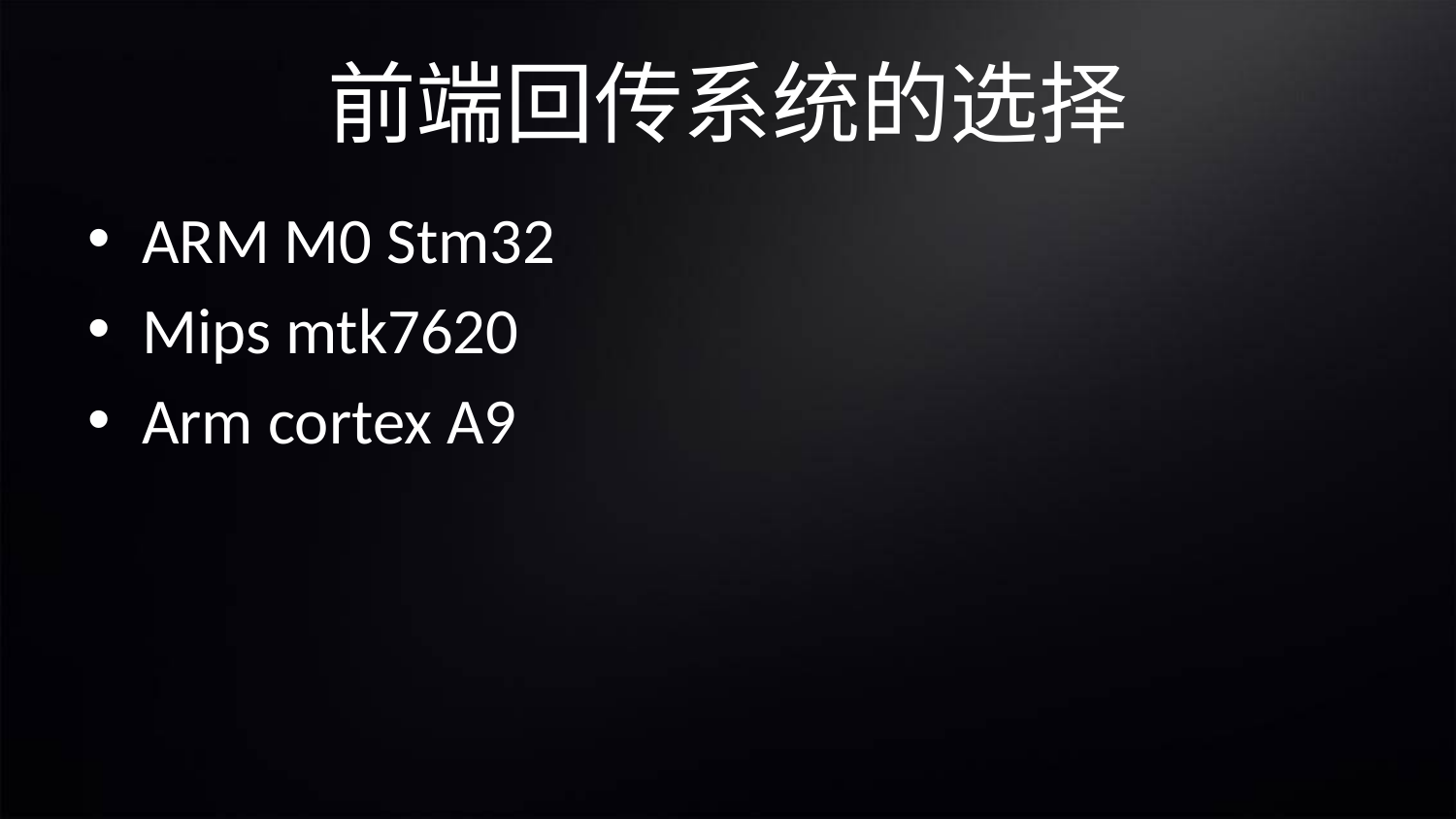

# 前端回传系统的选择
ARM M0 Stm32
Mips mtk7620
Arm cortex A9